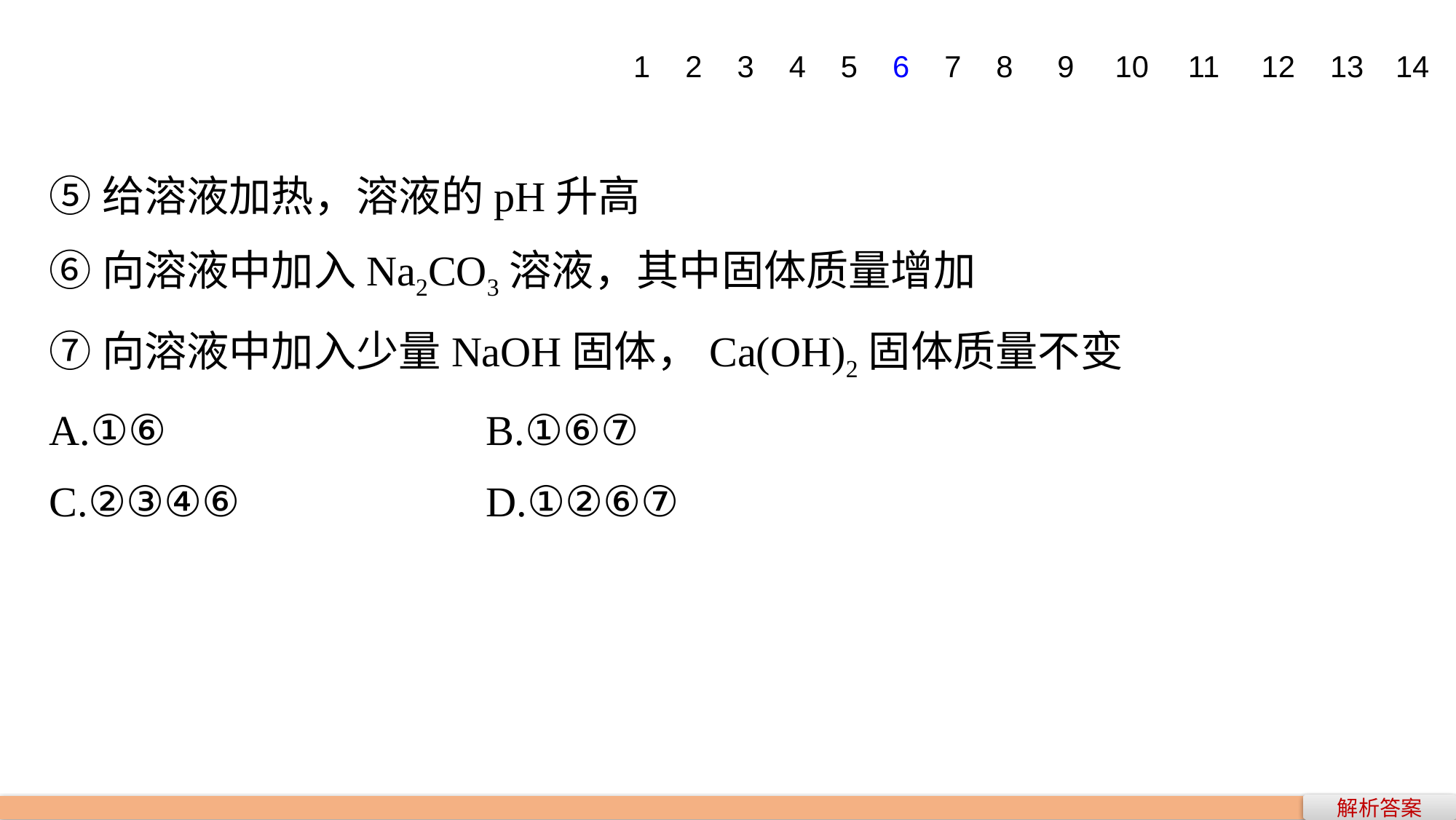

1
2
3
4
5
6
7
8
9
10
11
12
13
14
⑤给溶液加热，溶液的pH升高
⑥向溶液中加入Na2CO3溶液，其中固体质量增加
⑦向溶液中加入少量NaOH固体，Ca(OH)2固体质量不变
A.①⑥  			B.①⑥⑦
C.②③④⑥  			D.①②⑥⑦
解析答案